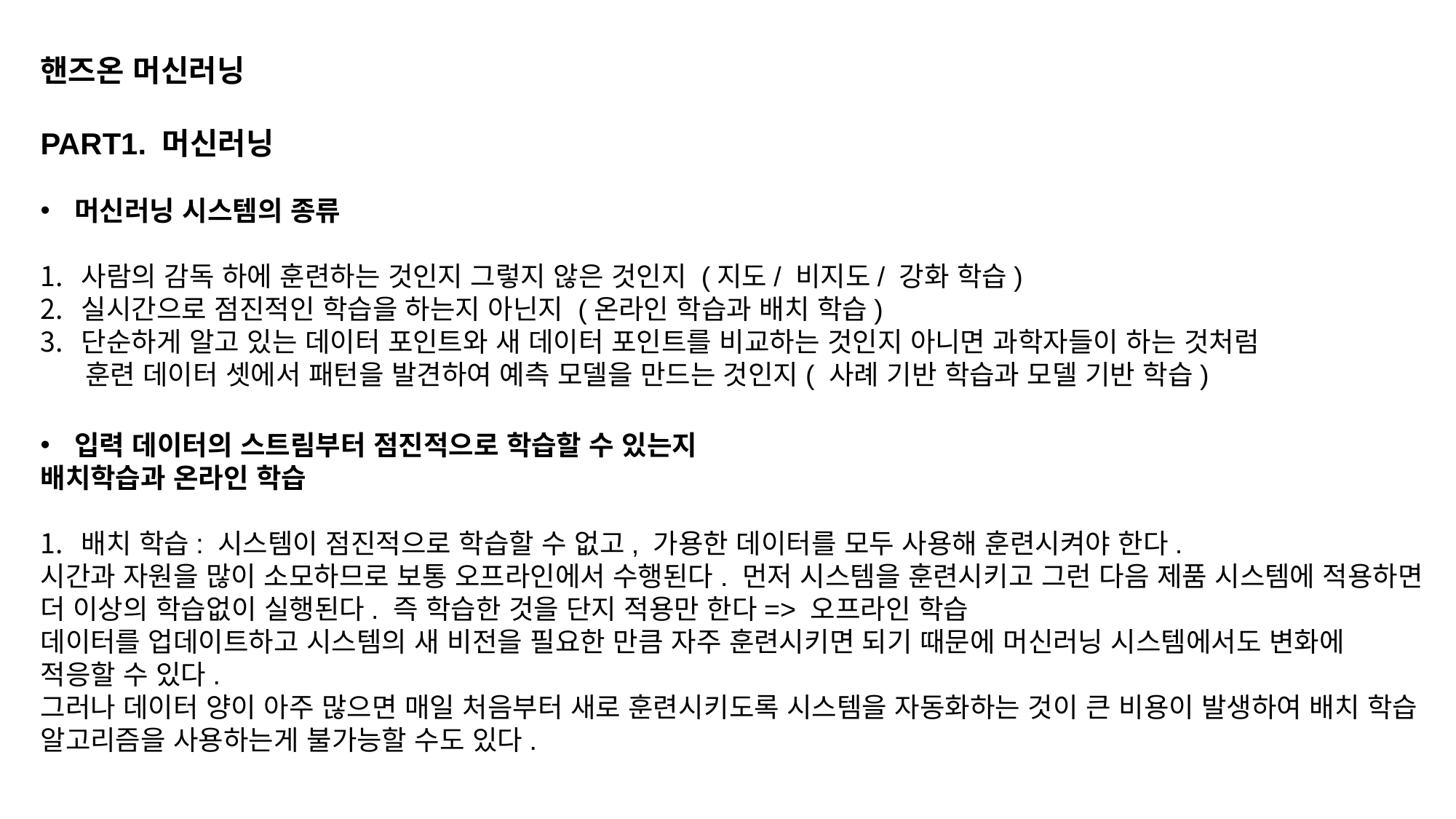

핸즈온 머신러닝

PART1. 머신러닝

머신러닝 시스템의 종류

사람의 감독 하에 훈련하는 것인지 그렇지 않은 것인지 (지도/ 비지도/ 강화 학습)
실시간으로 점진적인 학습을 하는지 아닌지 (온라인 학습과 배치 학습)
단순하게 알고 있는 데이터 포인트와 새 데이터 포인트를 비교하는 것인지 아니면 과학자들이 하는 것처럼
     훈련 데이터 셋에서 패턴을 발견하여 예측 모델을 만드는 것인지( 사례 기반 학습과 모델 기반 학습)
입력 데이터의 스트림부터 점진적으로 학습할 수 있는지
배치학습과 온라인 학습

배치 학습: 시스템이 점진적으로 학습할 수 없고, 가용한 데이터를 모두 사용해 훈련시켜야 한다.
시간과 자원을 많이 소모하므로 보통 오프라인에서 수행된다. 먼저 시스템을 훈련시키고 그런 다음 제품 시스템에 적용하면 더 이상의 학습없이 실행된다. 즉 학습한 것을 단지 적용만 한다=> 오프라인 학습
데이터를 업데이트하고 시스템의 새 비전을 필요한 만큼 자주 훈련시키면 되기 때문에 머신러닝 시스템에서도 변화에 적응할 수 있다.
그러나 데이터 양이 아주 많으면 매일 처음부터 새로 훈련시키도록 시스템을 자동화하는 것이 큰 비용이 발생하여 배치 학습 알고리즘을 사용하는게 불가능할 수도 있다.